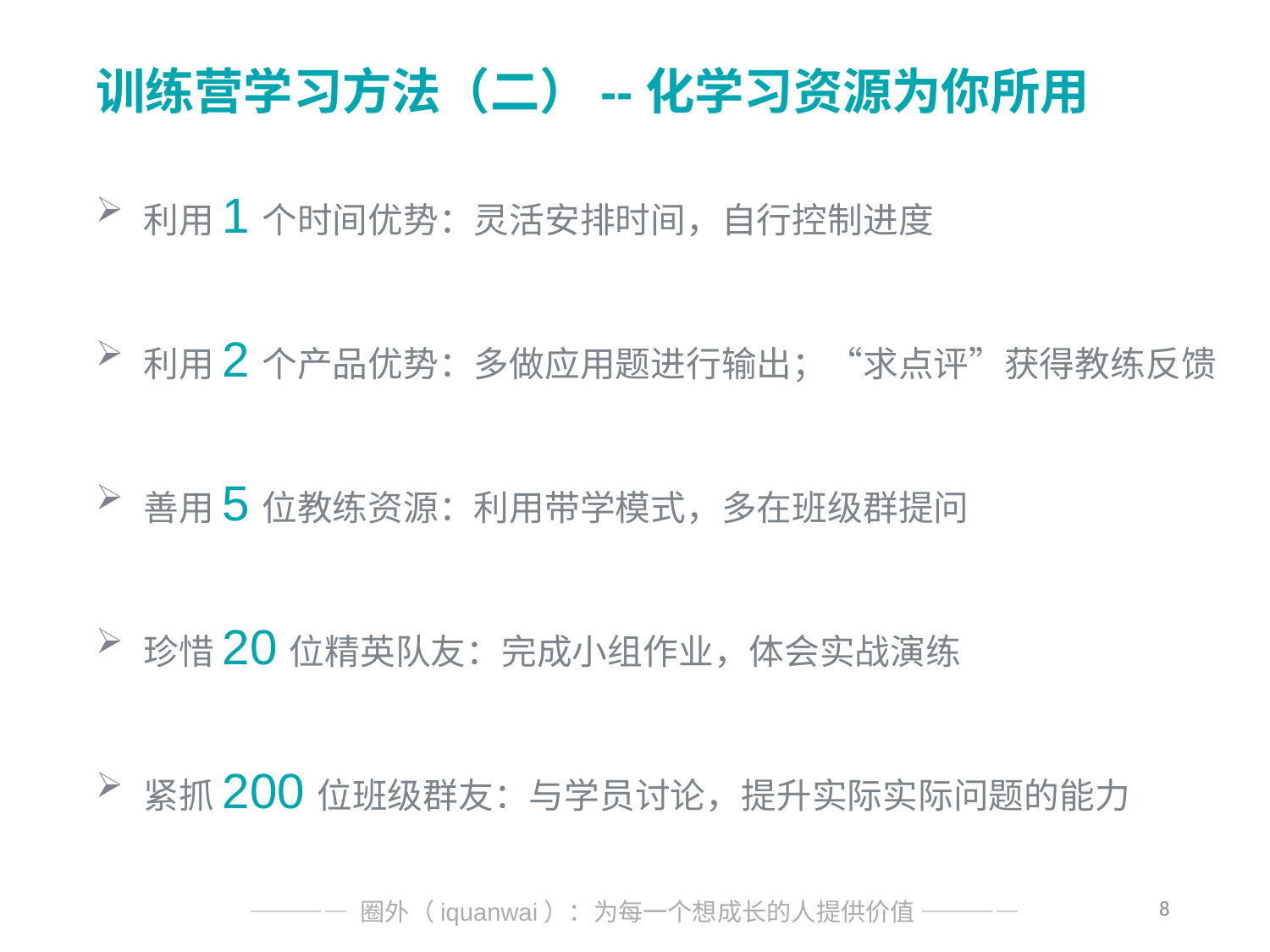

训练营学习方法（二）--化学习资源为你所用
利用1个时间优势：灵活安排时间，自行控制进度

利用2个产品优势：多做应用题进行输出；“求点评”获得教练反馈

善用5位教练资源：利用带学模式，多在班级群提问

珍惜20位精英队友：完成小组作业，体会实战演练

紧抓200位班级群友：与学员讨论，提升实际实际问题的能力

8